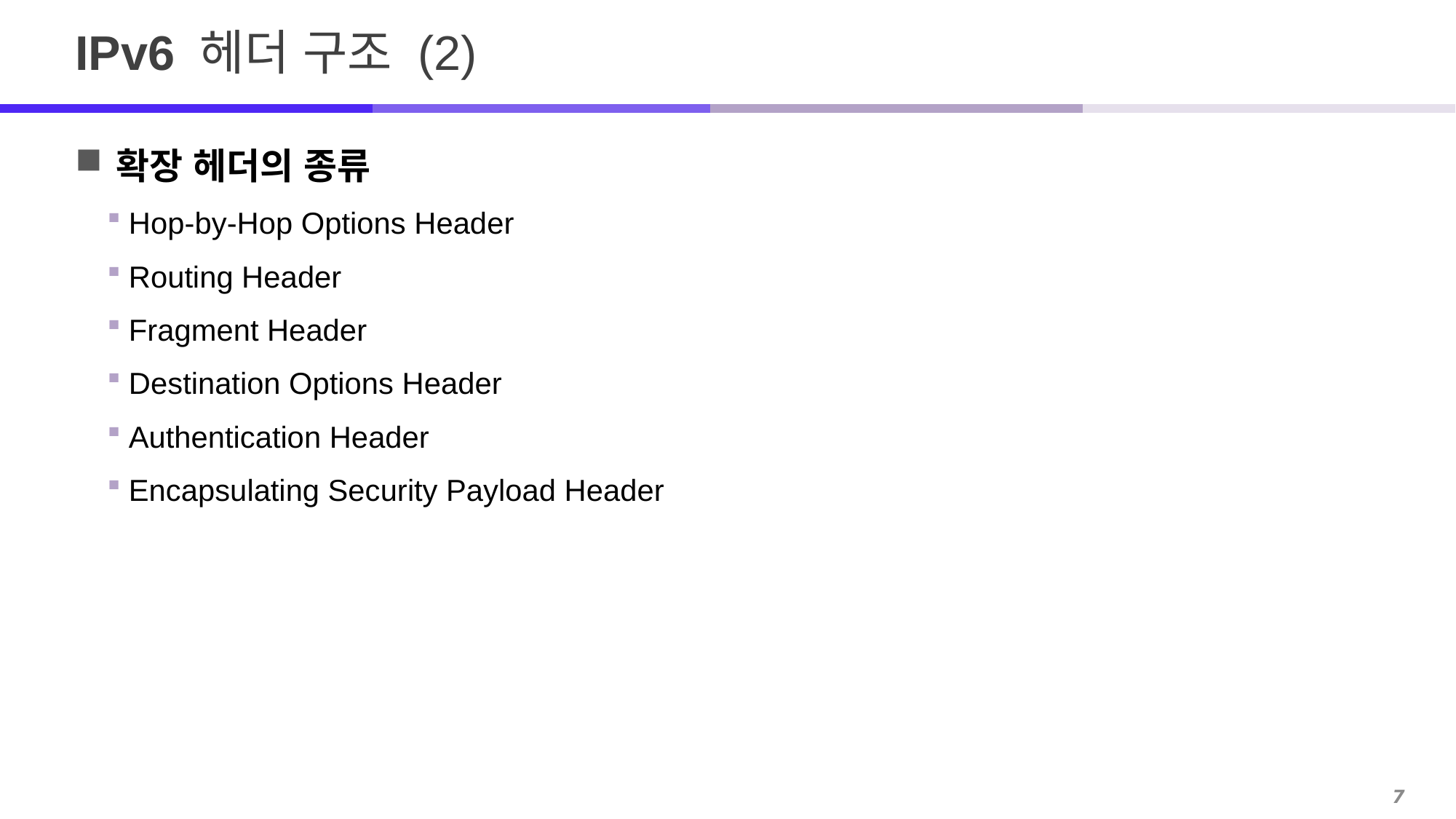

# IPv6 헤더 구조 (2)
확장 헤더의 종류
Hop-by-Hop Options Header
Routing Header
Fragment Header
Destination Options Header
Authentication Header
Encapsulating Security Payload Header